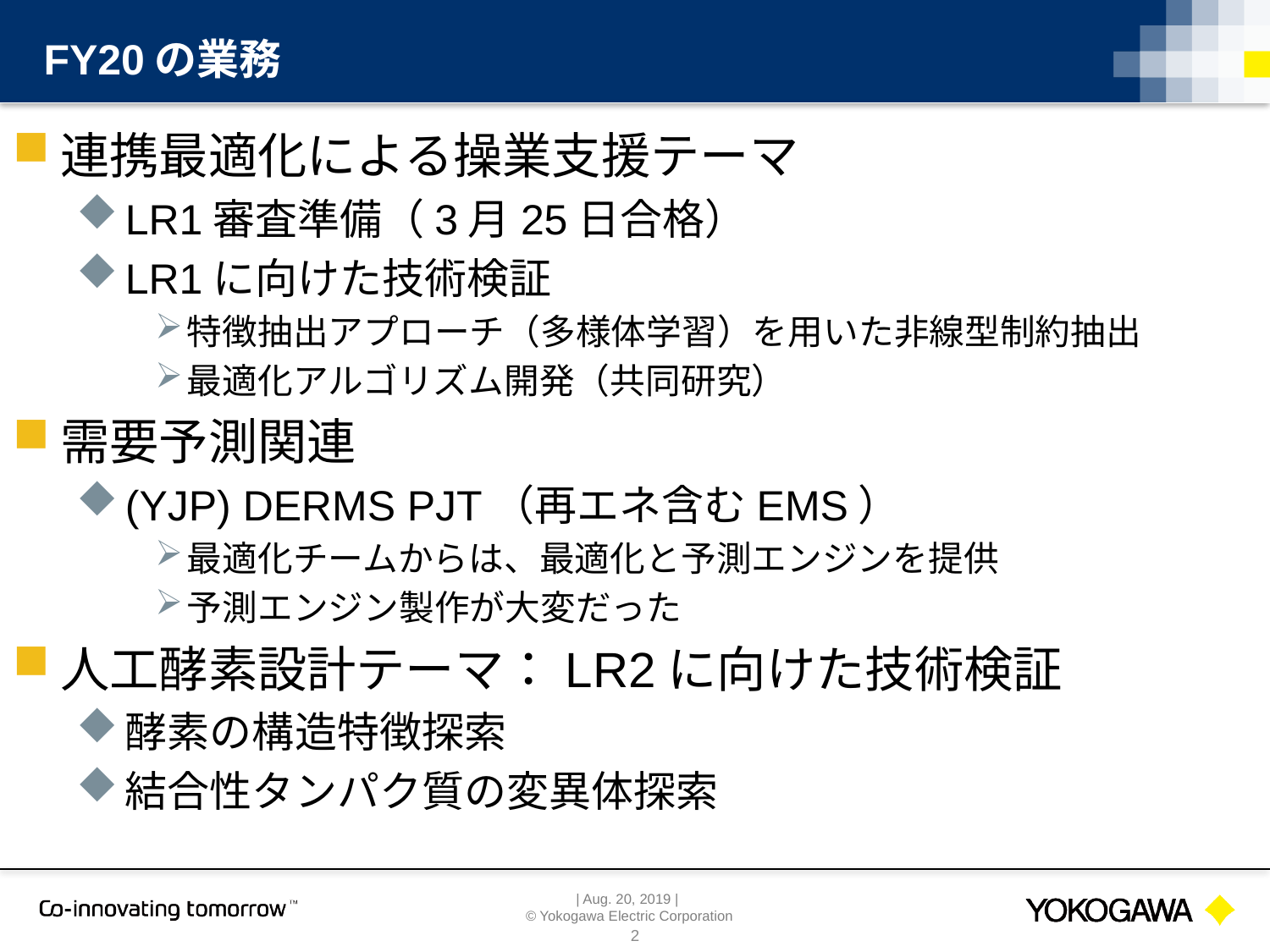

# FY20の業務
連携最適化による操業支援テーマ
LR1審査準備（3月25日合格）
LR1に向けた技術検証
特徴抽出アプローチ（多様体学習）を用いた非線型制約抽出
最適化アルゴリズム開発（共同研究）
需要予測関連
(YJP) DERMS PJT（再エネ含むEMS）
最適化チームからは、最適化と予測エンジンを提供
予測エンジン製作が大変だった
人工酵素設計テーマ：LR2に向けた技術検証
酵素の構造特徴探索
結合性タンパク質の変異体探索
2